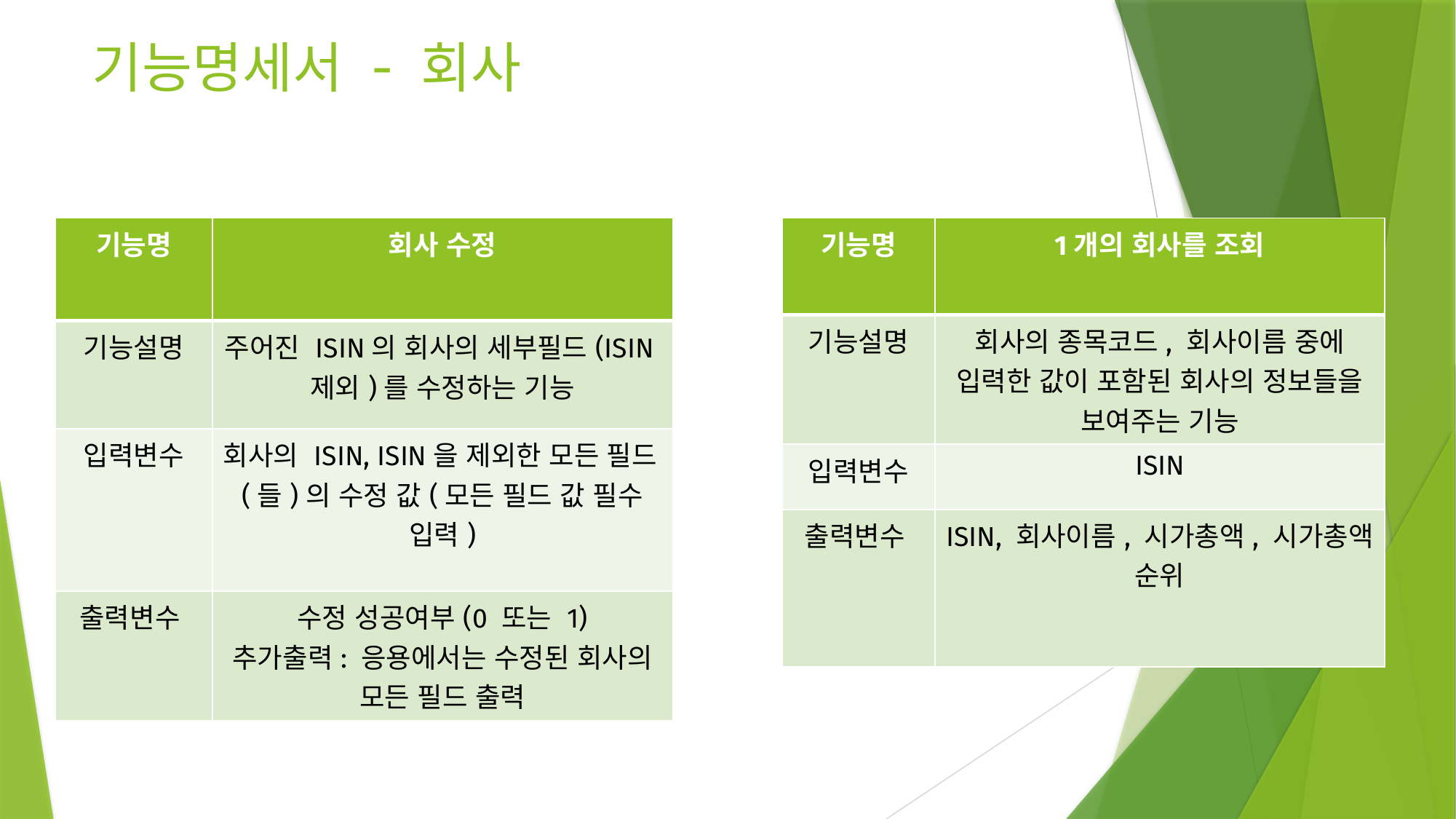

# 기능명세서 - 회사
| 기능명 | 회사 수정 |
| --- | --- |
| 기능설명 | 주어진 ISIN의 회사의 세부필드(ISIN제외)를 수정하는 기능 |
| 입력변수 | 회사의 ISIN, ISIN을 제외한 모든 필드(들)의 수정 값(모든 필드 값 필수 입력) |
| 출력변수 | 수정 성공여부(0 또는 1) 추가출력: 응용에서는 수정된 회사의 모든 필드 출력 |
| 기능명 | 1개의 회사를 조회 |
| --- | --- |
| 기능설명 | 회사의 종목코드, 회사이름 중에 입력한 값이 포함된 회사의 정보들을 보여주는 기능 |
| 입력변수 | ISIN |
| 출력변수 | ISIN, 회사이름, 시가총액, 시가총액 순위 |